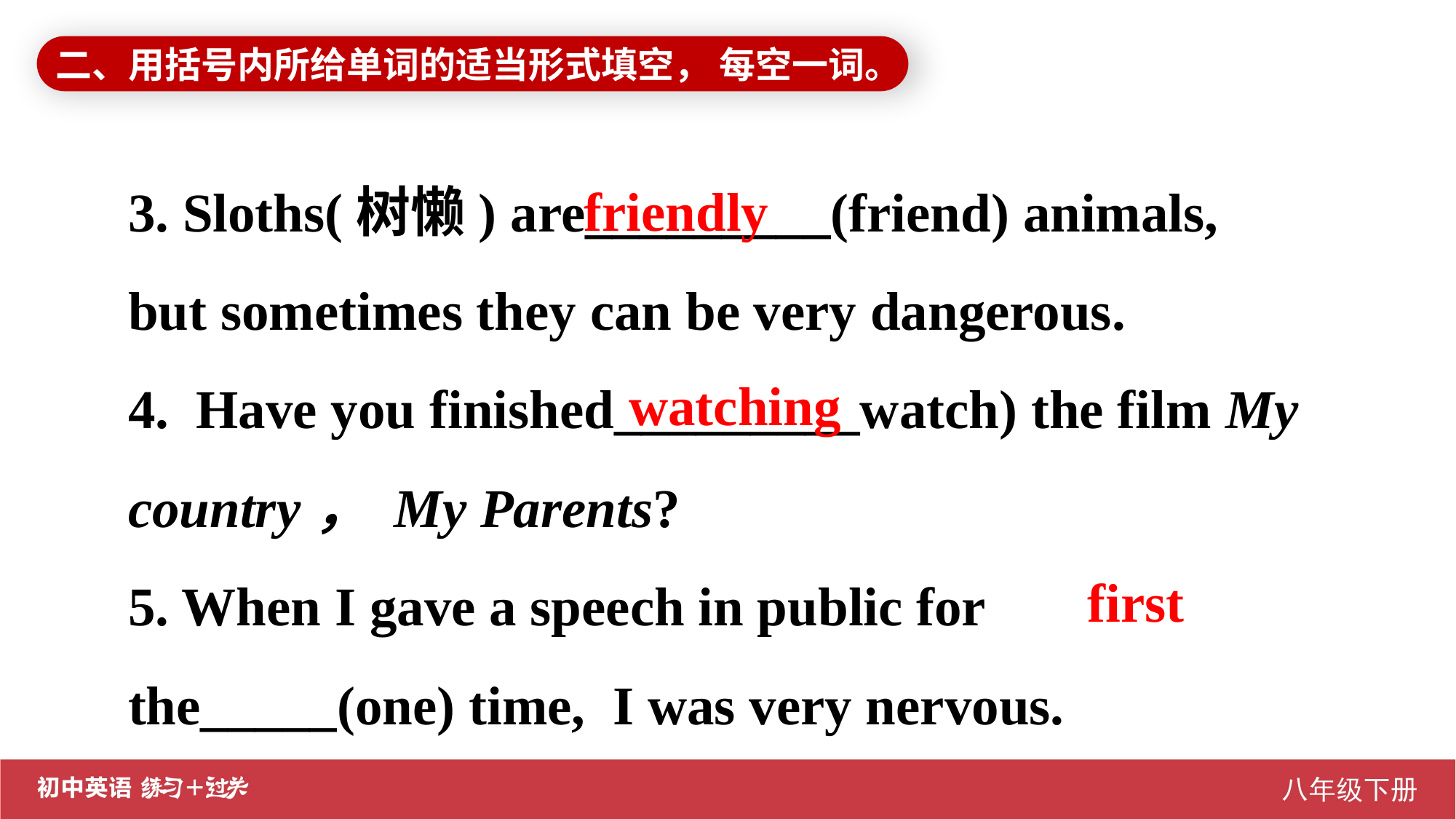

二、用括号内所给单词的适当形式填空， 每空一词。
3. Sloths(树懒) are_________(friend) animals,  but sometimes they can be very dangerous.
4.  Have you finished_________watch) the film My country， My Parents?
5. When I gave a speech in public for the_____(one) time,  I was very nervous.
friendly
watching
first